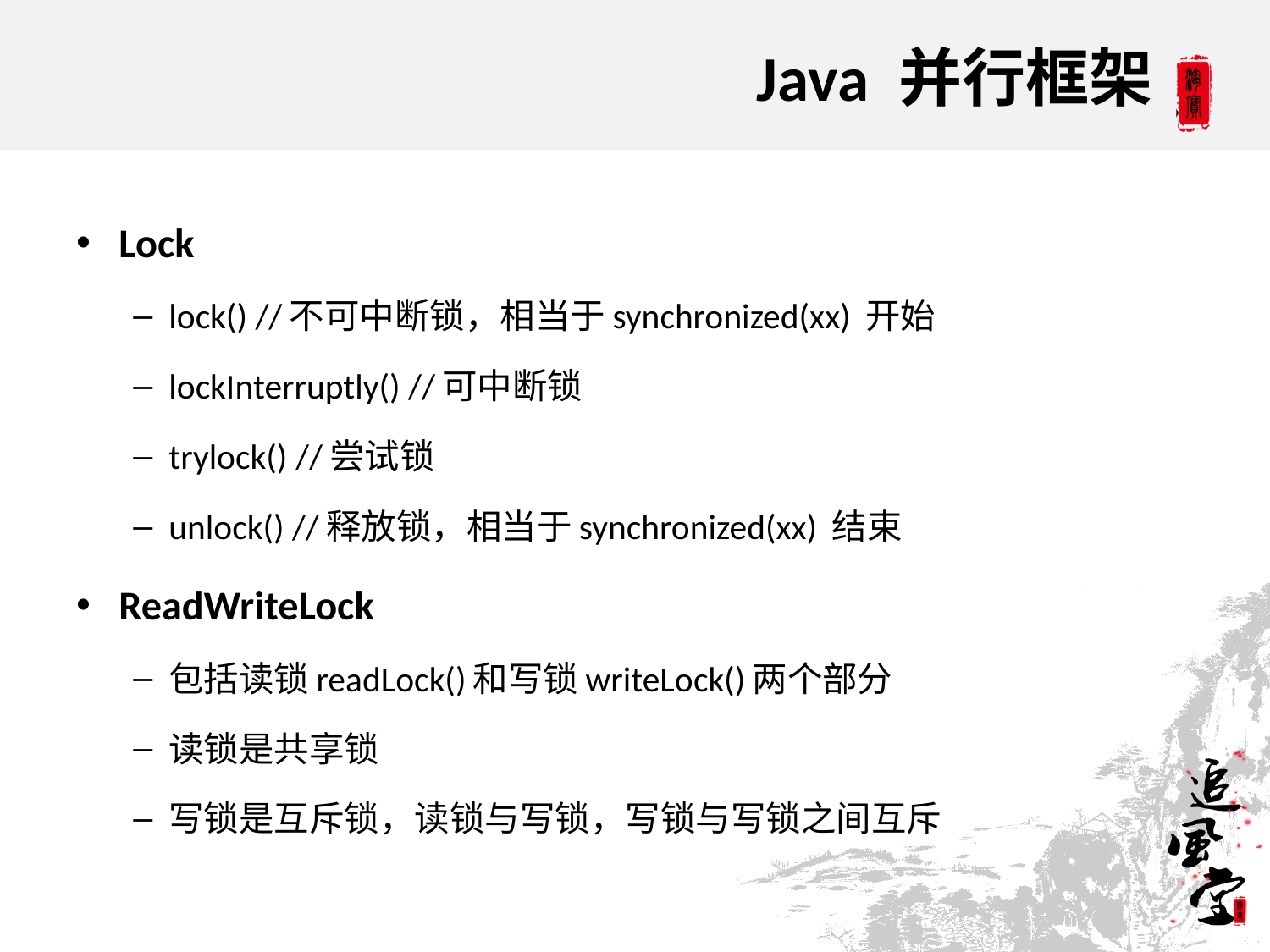

# Java 并行框架
Lock
lock() //不可中断锁，相当于synchronized(xx) 开始
lockInterruptly() //可中断锁
trylock() //尝试锁
unlock() //释放锁，相当于synchronized(xx) 结束
ReadWriteLock
包括读锁readLock()和写锁writeLock()两个部分
读锁是共享锁
写锁是互斥锁，读锁与写锁，写锁与写锁之间互斥